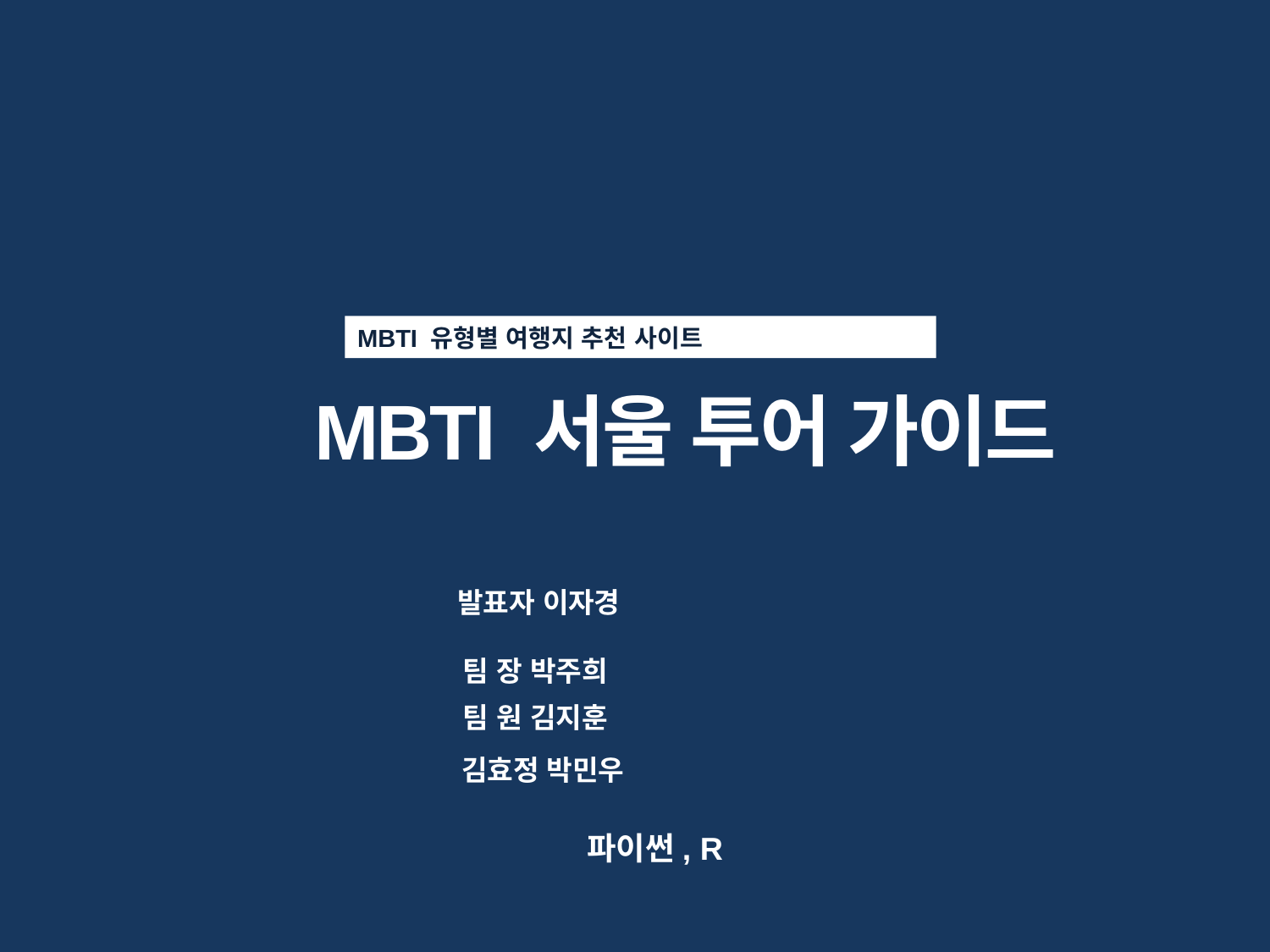

MBTI 유형별 여행지 추천 사이트
 MBTI 서울 투어 가이드
발표자 이자경
팀 장 박주희
팀 원 김지훈
김효정 박민우
파이썬, R